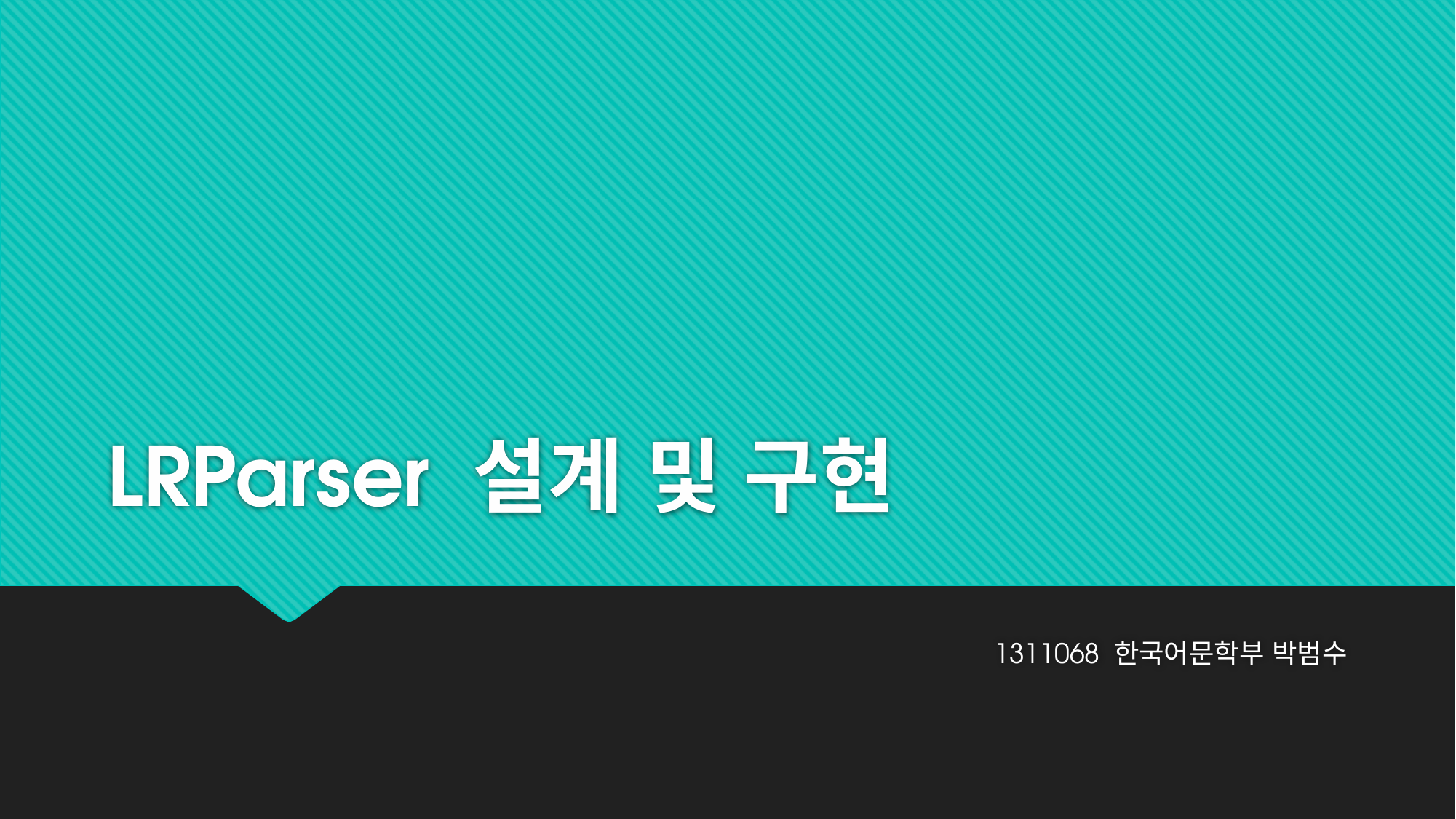

# LRParser 설계 및 구현
1311068 한국어문학부 박범수